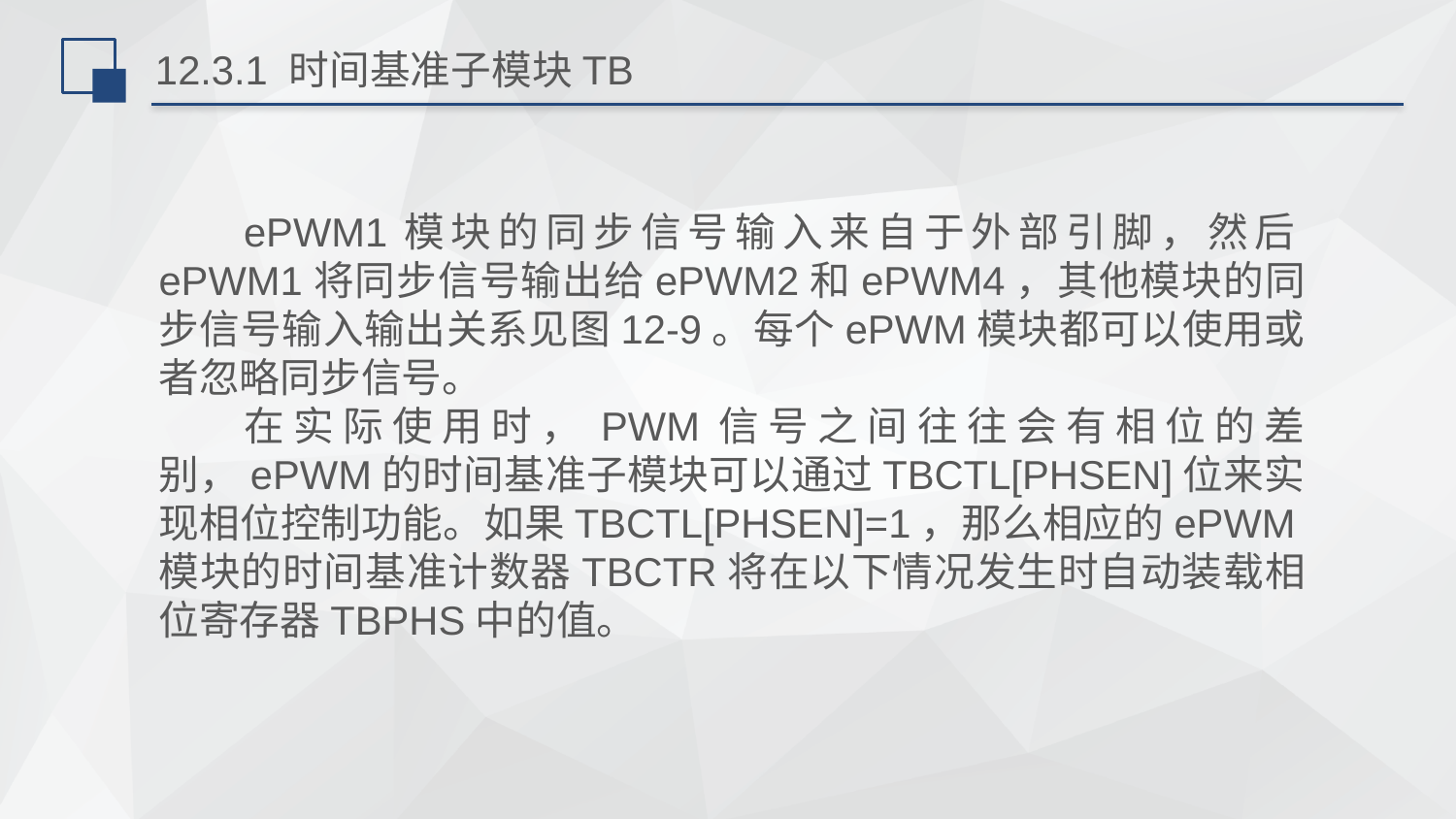

# 12.3.1 时间基准子模块TB
ePWM1模块的同步信号输入来自于外部引脚，然后ePWM1将同步信号输出给ePWM2和ePWM4，其他模块的同步信号输入输出关系见图12-9。每个ePWM模块都可以使用或者忽略同步信号。
在实际使用时，PWM信号之间往往会有相位的差别，ePWM的时间基准子模块可以通过TBCTL[PHSEN]位来实现相位控制功能。如果TBCTL[PHSEN]=1，那么相应的ePWM模块的时间基准计数器TBCTR将在以下情况发生时自动装载相位寄存器TBPHS中的值。